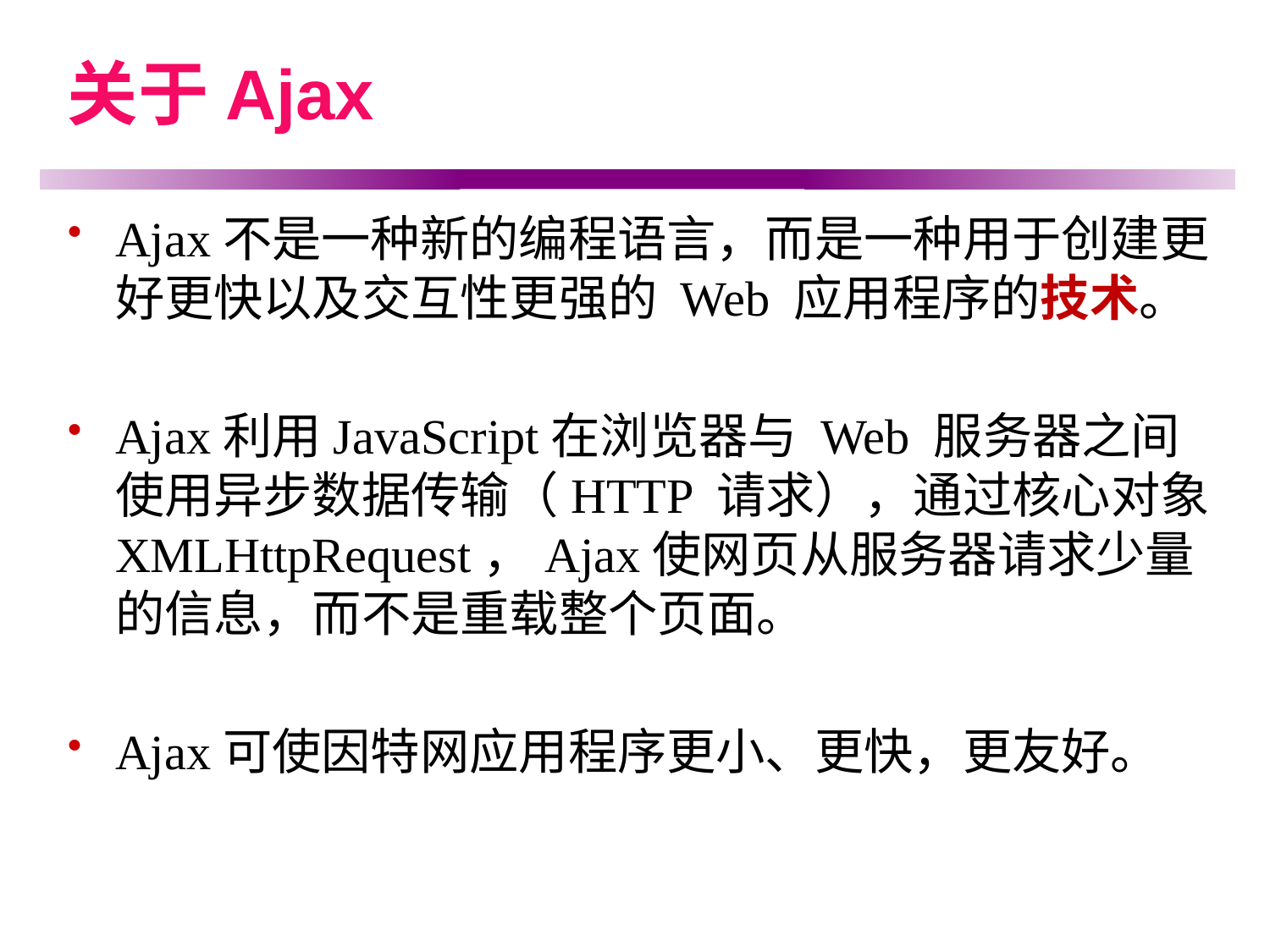

# 关于Ajax
Ajax不是一种新的编程语言，而是一种用于创建更好更快以及交互性更强的 Web 应用程序的技术。

Ajax利用JavaScript在浏览器与 Web 服务器之间使用异步数据传输（HTTP 请求），通过核心对象XMLHttpRequest，Ajax使网页从服务器请求少量的信息，而不是重载整个页面。

Ajax可使因特网应用程序更小、更快，更友好。